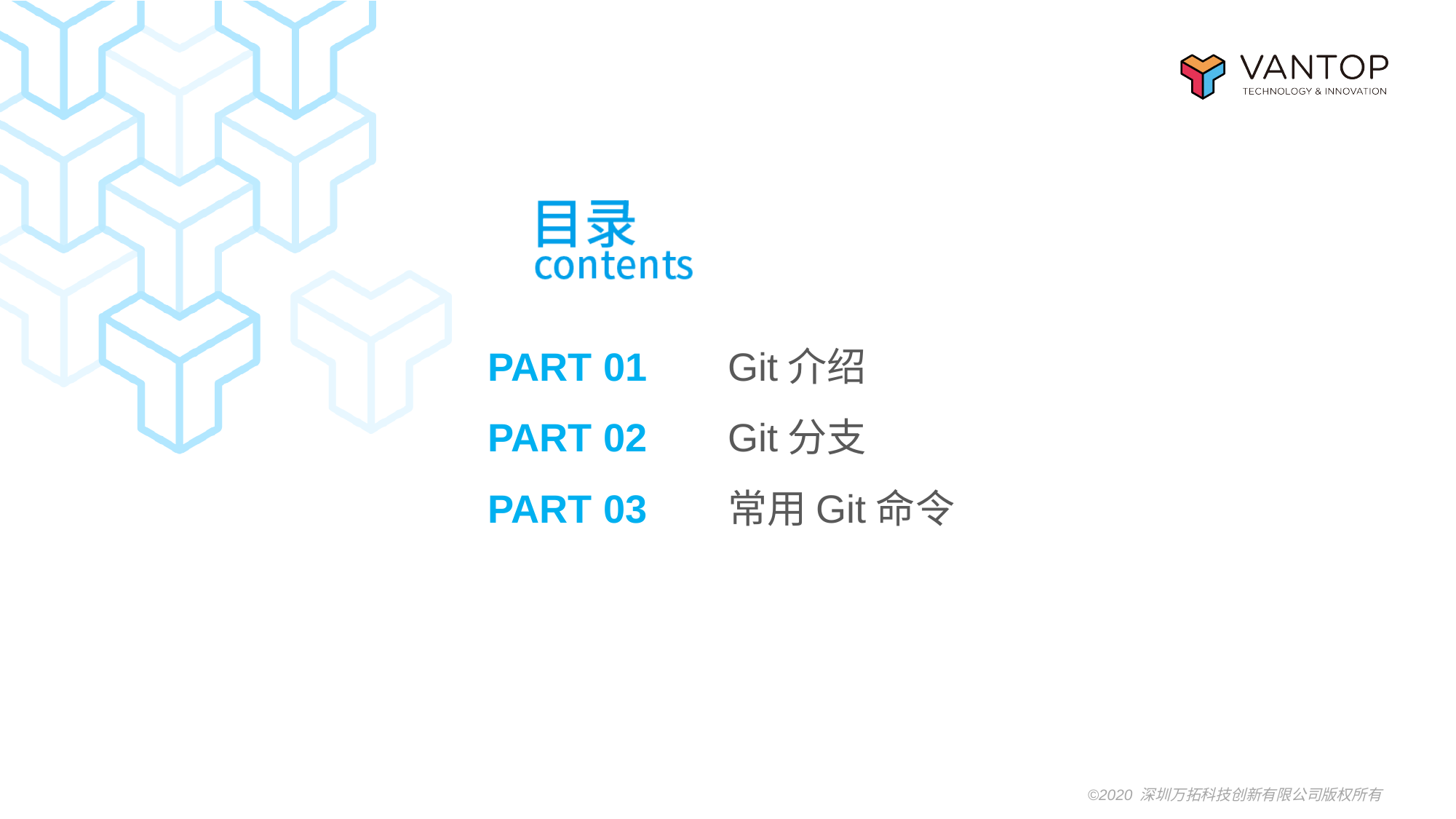

PART 01
PART 02
PART 03
Git介绍
Git分支
常用Git命令